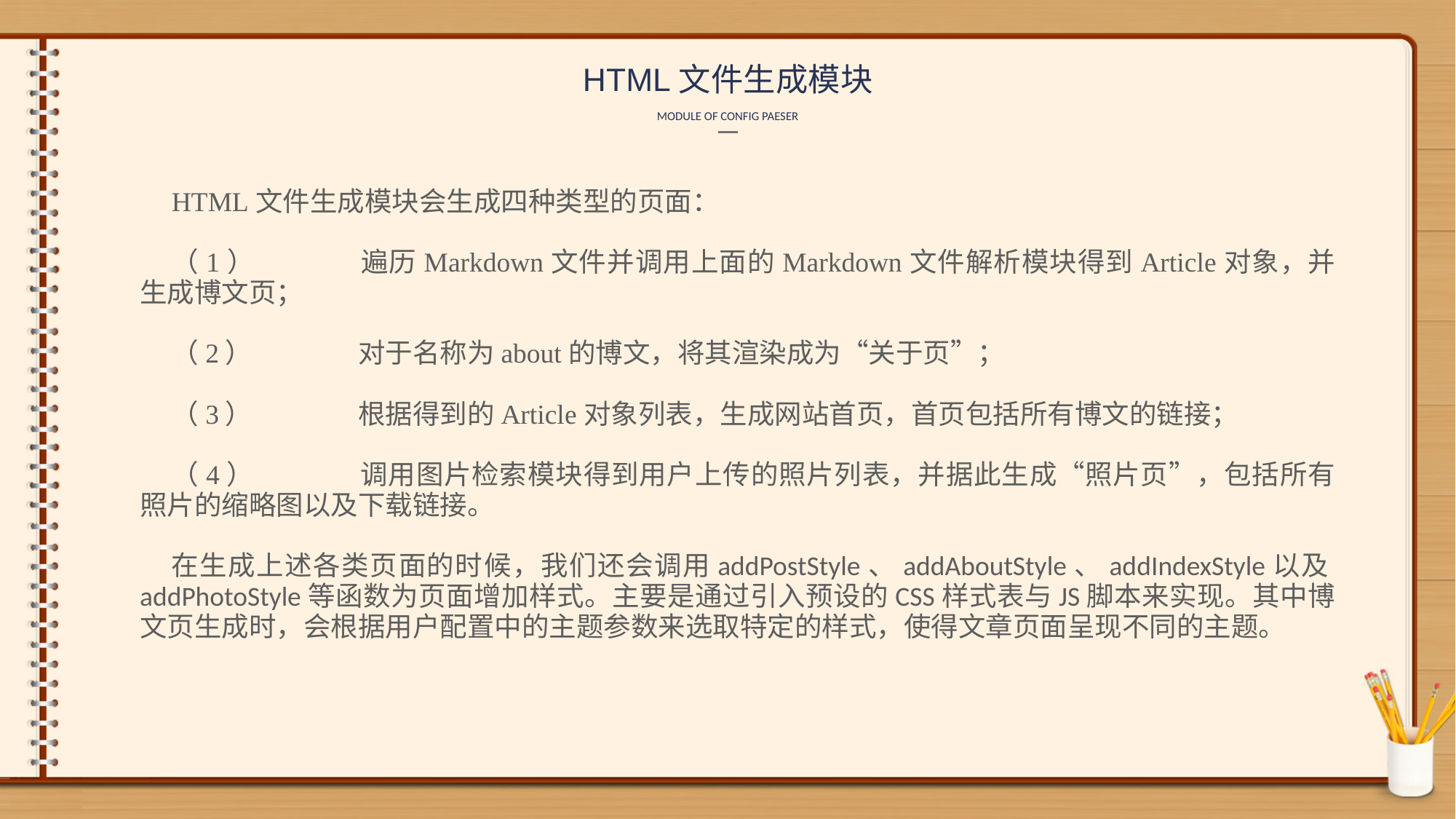

HTML文件生成模块
MODULE OF CONFIG PAESER
HTML文件生成模块会生成四种类型的页面：

（1）	遍历Markdown文件并调用上面的Markdown文件解析模块得到Article对象，并生成博文页；

（2）	对于名称为about的博文，将其渲染成为“关于页”；

（3）	根据得到的Article对象列表，生成网站首页，首页包括所有博文的链接；

（4）	调用图片检索模块得到用户上传的照片列表，并据此生成“照片页”，包括所有照片的缩略图以及下载链接。

在生成上述各类页面的时候，我们还会调用addPostStyle、addAboutStyle、addIndexStyle以及addPhotoStyle等函数为页面增加样式。主要是通过引入预设的CSS样式表与JS脚本来实现。其中博文页生成时，会根据用户配置中的主题参数来选取特定的样式，使得文章页面呈现不同的主题。